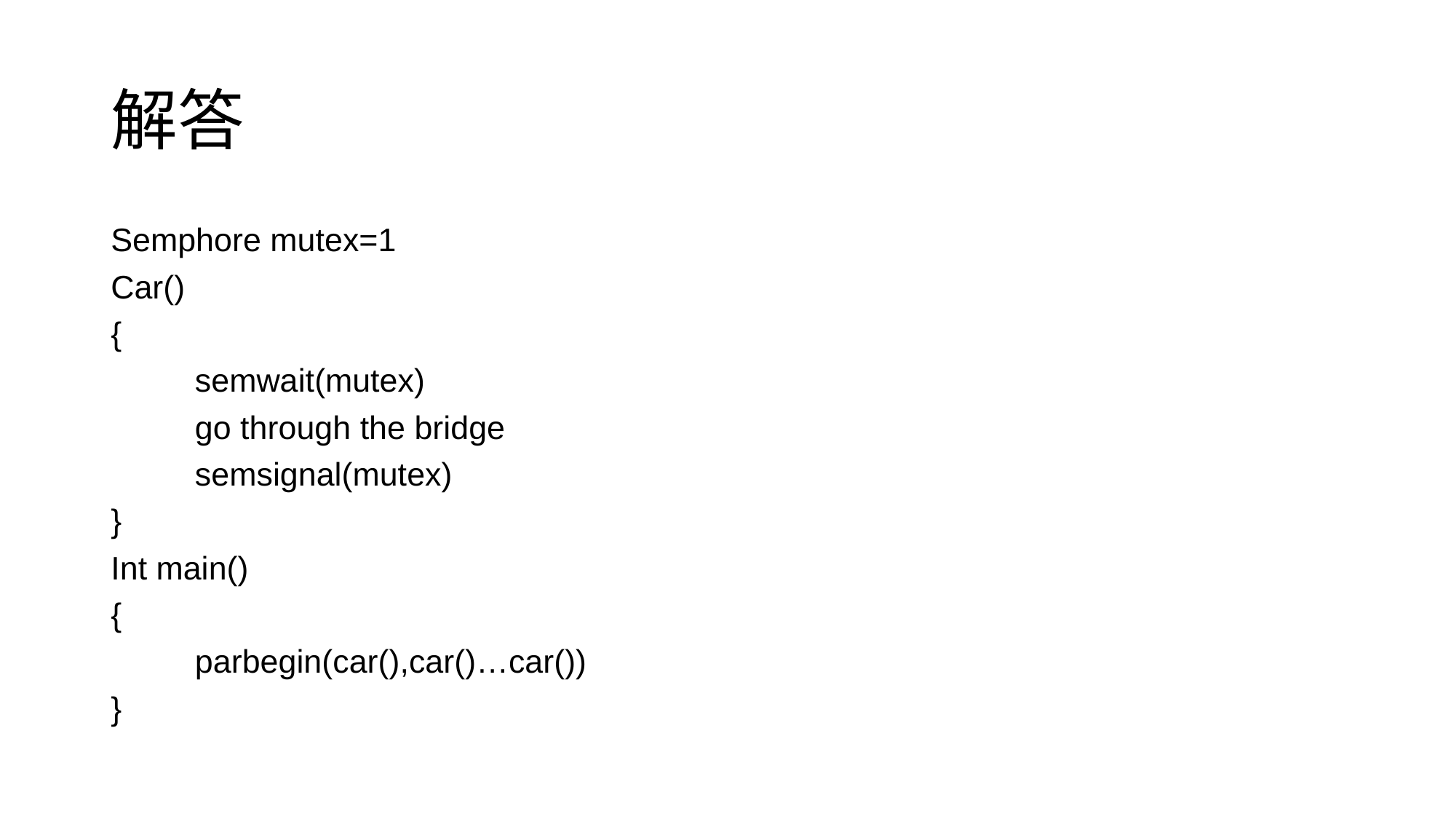

# 解答
Semphore mutex=1
Car()
{
	semwait(mutex)
	go through the bridge
	semsignal(mutex)
}
Int main()
{
	parbegin(car(),car()…car())
}